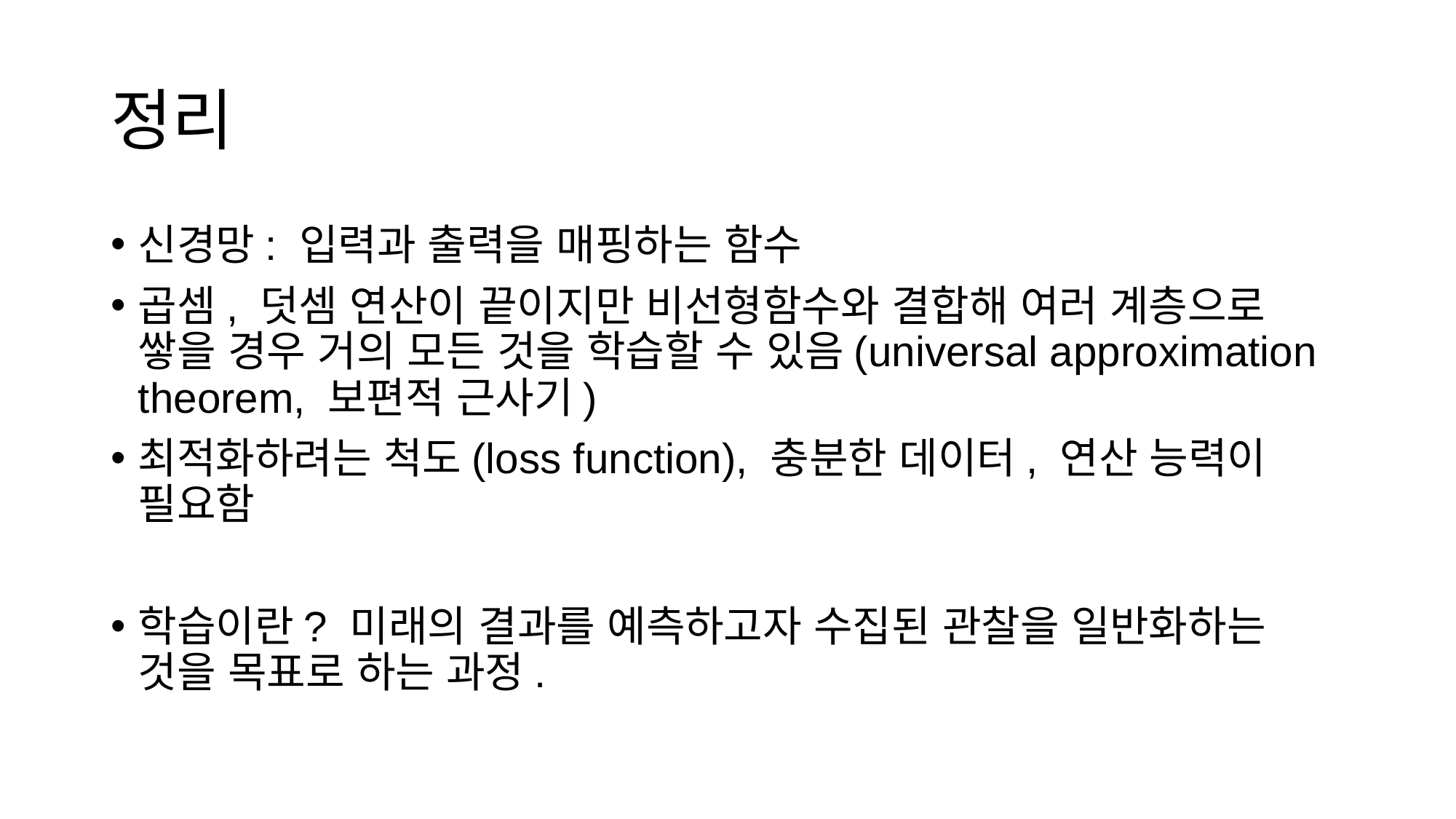

# 정리
신경망: 입력과 출력을 매핑하는 함수
곱셈, 덧셈 연산이 끝이지만 비선형함수와 결합해 여러 계층으로 쌓을 경우 거의 모든 것을 학습할 수 있음(universal approximation theorem, 보편적 근사기)
최적화하려는 척도(loss function), 충분한 데이터, 연산 능력이 필요함

학습이란? 미래의 결과를 예측하고자 수집된 관찰을 일반화하는 것을 목표로 하는 과정.